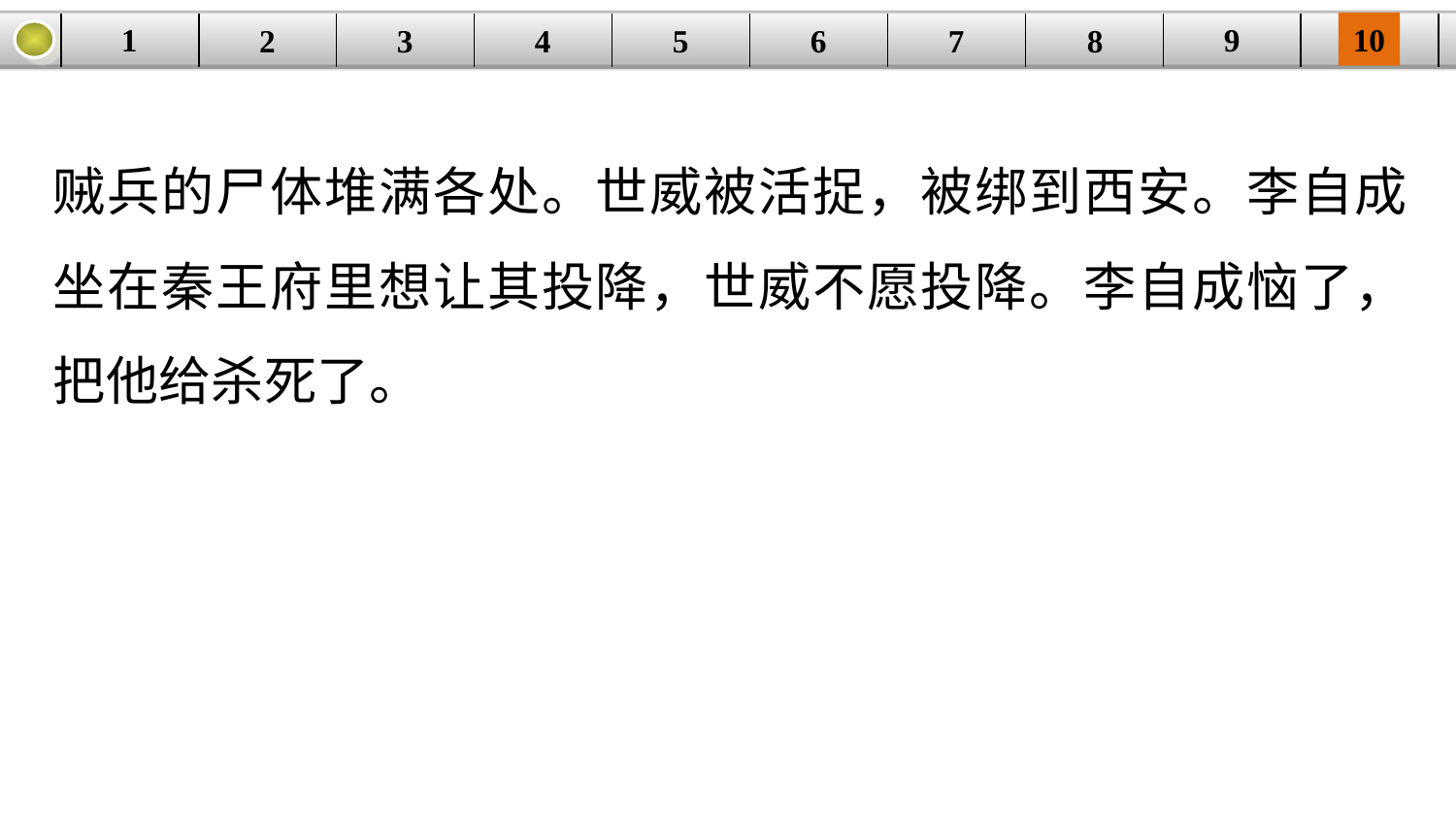

9
10
1
3
4
5
6
8
2
|  |  |  |  |  |  |  |  |  |  |
| --- | --- | --- | --- | --- | --- | --- | --- | --- | --- |
7

贼兵的尸体堆满各处。世威被活捉，被绑到西安。李自成坐在秦王府里想让其投降，世威不愿投降。李自成恼了，把他给杀死了。